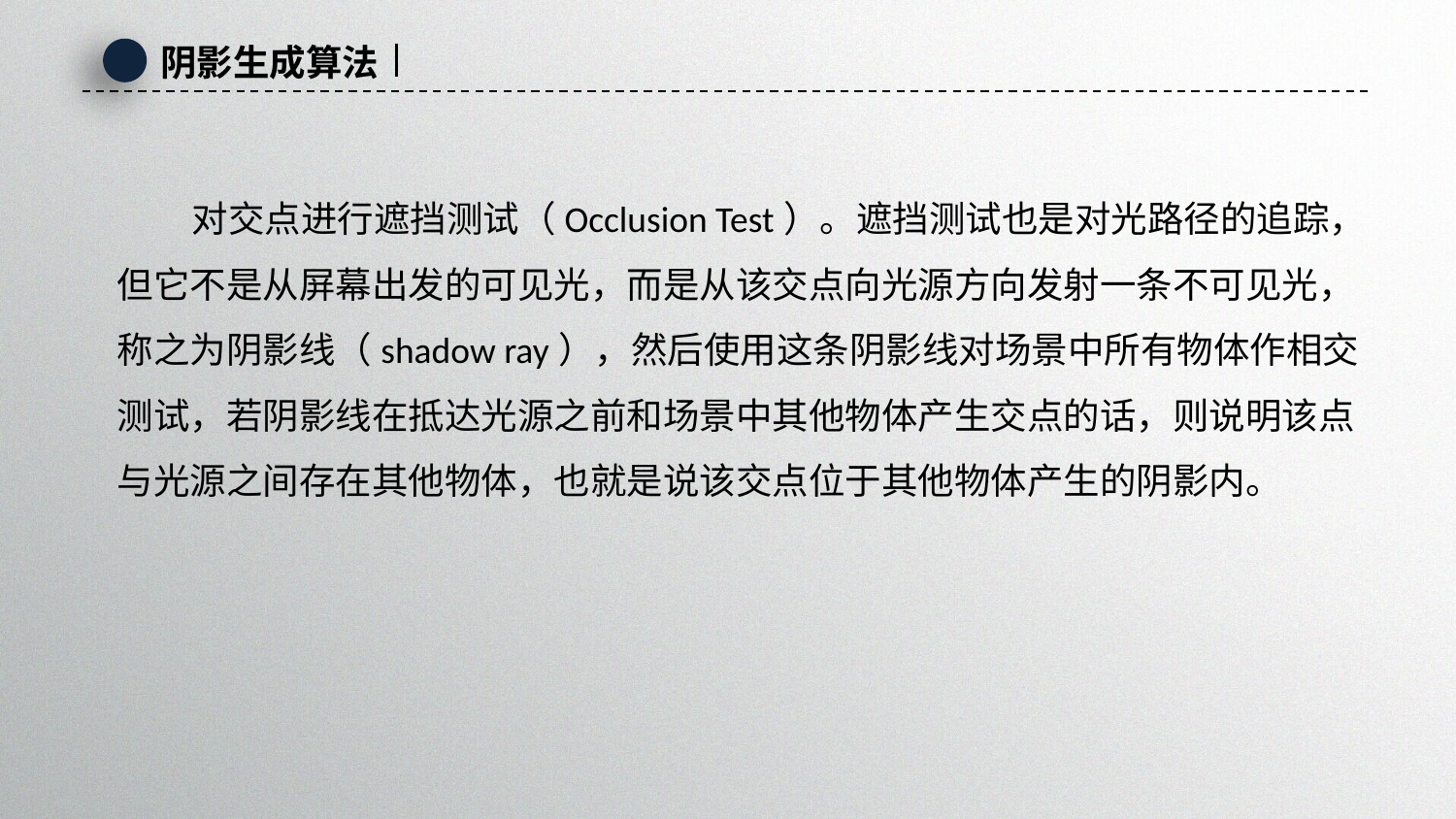

阴影生成算法

        对交点进行遮挡测试（Occlusion Test）。遮挡测试也是对光路径的追踪，但它不是从屏幕出发的可见光，而是从该交点向光源方向发射一条不可见光，称之为阴影线（shadow ray），然后使用这条阴影线对场景中所有物体作相交测试，若阴影线在抵达光源之前和场景中其他物体产生交点的话，则说明该点与光源之间存在其他物体，也就是说该交点位于其他物体产生的阴影内。